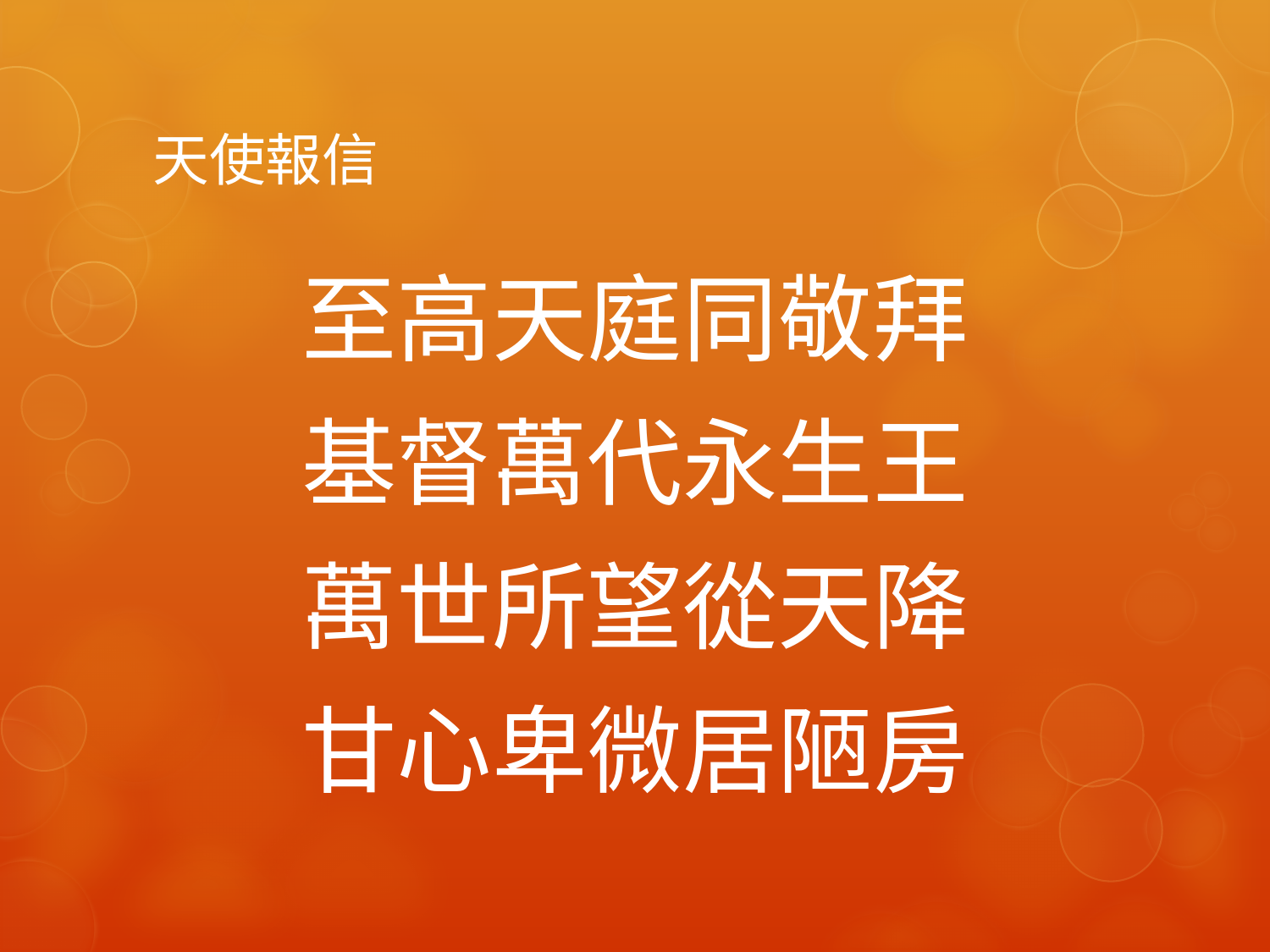

# 天使報信
至高天庭同敬拜
基督萬代永生王
萬世所望從天降
甘心卑微居陋房